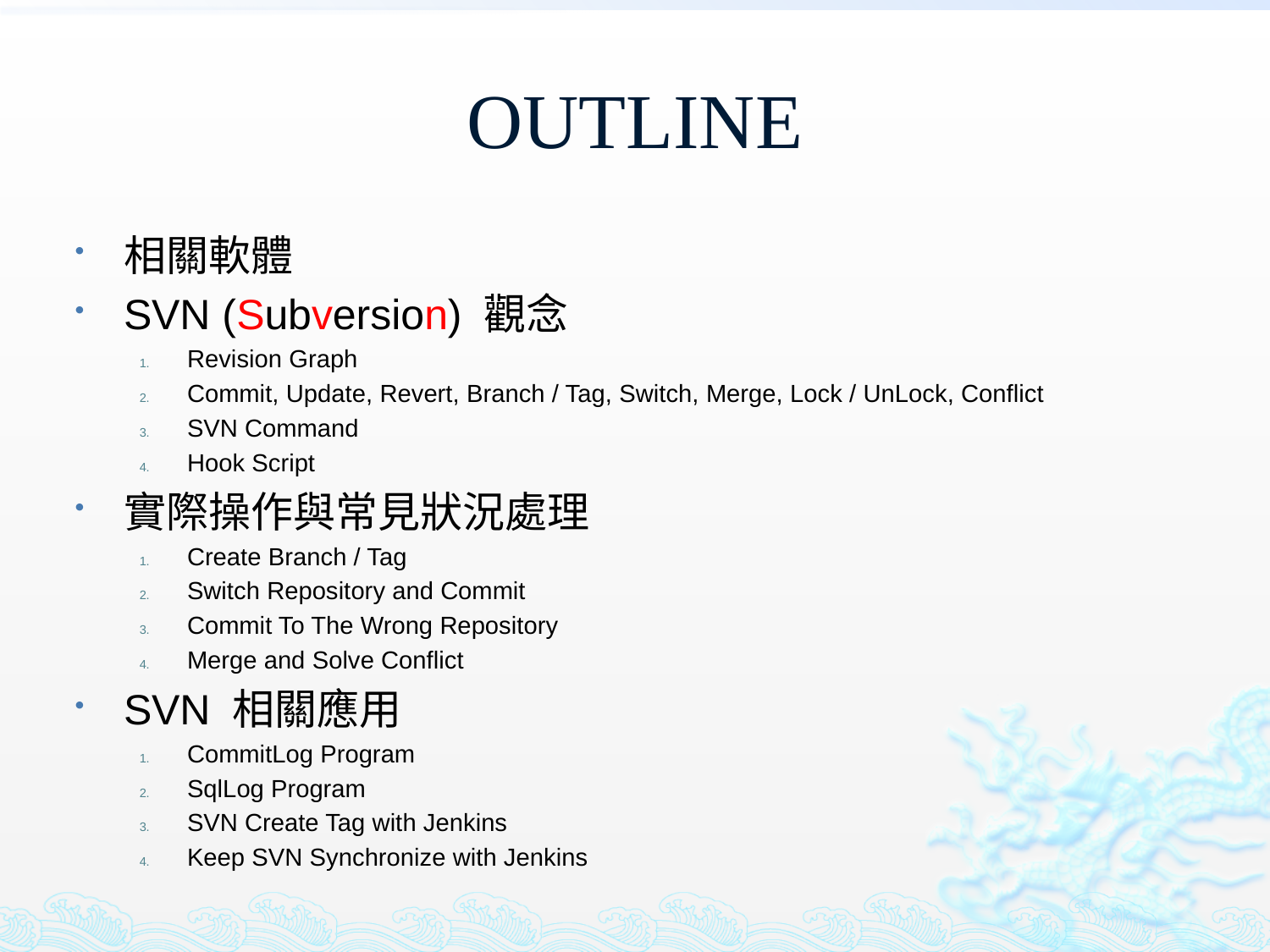

# OUTLINE
相關軟體
SVN (Subversion) 觀念
Revision Graph
Commit, Update, Revert, Branch / Tag, Switch, Merge, Lock / UnLock, Conflict
SVN Command
Hook Script
實際操作與常見狀況處理
Create Branch / Tag
Switch Repository and Commit
Commit To The Wrong Repository
Merge and Solve Conflict
SVN 相關應用
CommitLog Program
SqlLog Program
SVN Create Tag with Jenkins
Keep SVN Synchronize with Jenkins